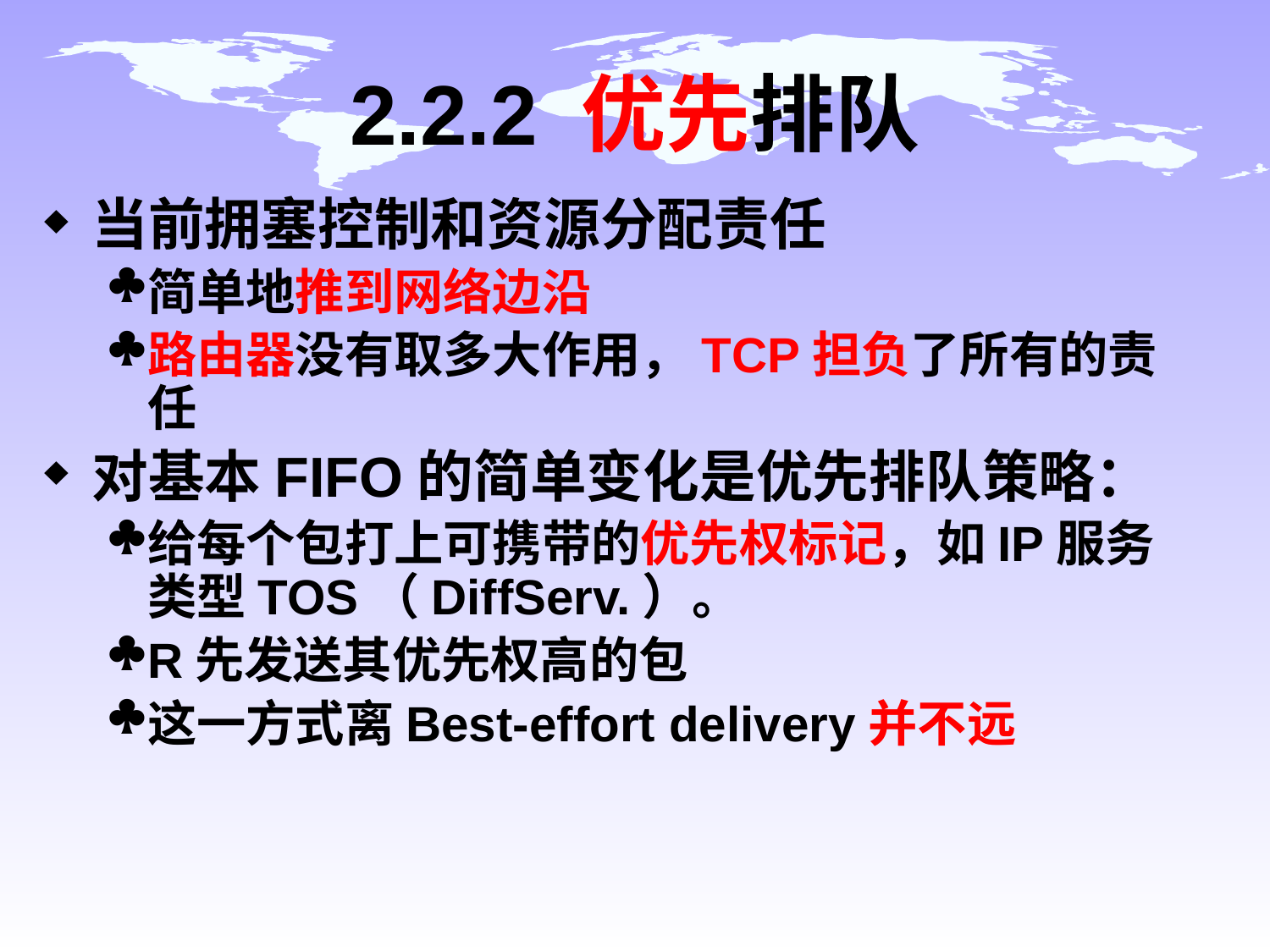

# 2.2.2 优先排队
当前拥塞控制和资源分配责任
简单地推到网络边沿
路由器没有取多大作用，TCP担负了所有的责任
对基本FIFO的简单变化是优先排队策略：
给每个包打上可携带的优先权标记，如IP服务类型TOS（DiffServ.）。
R先发送其优先权高的包
这一方式离Best-effort delivery并不远